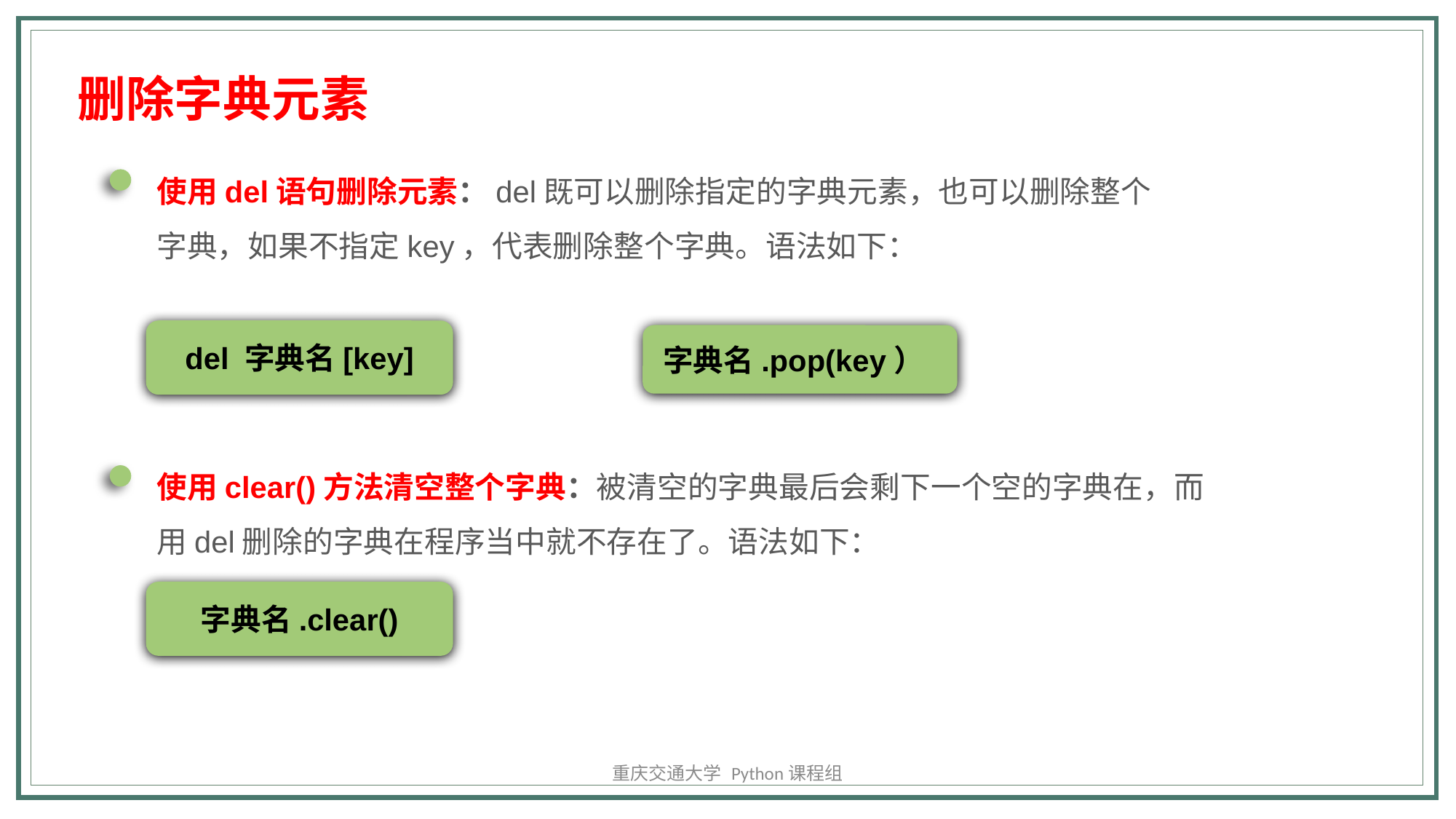

删除字典元素
使用del语句删除元素：del既可以删除指定的字典元素，也可以删除整个字典，如果不指定key，代表删除整个字典。语法如下：

del 字典名[key]
 字典名.pop(key）
使用clear()方法清空整个字典：被清空的字典最后会剩下一个空的字典在，而用del删除的字典在程序当中就不存在了。语法如下：

字典名.clear()
重庆交通大学 Python课程组